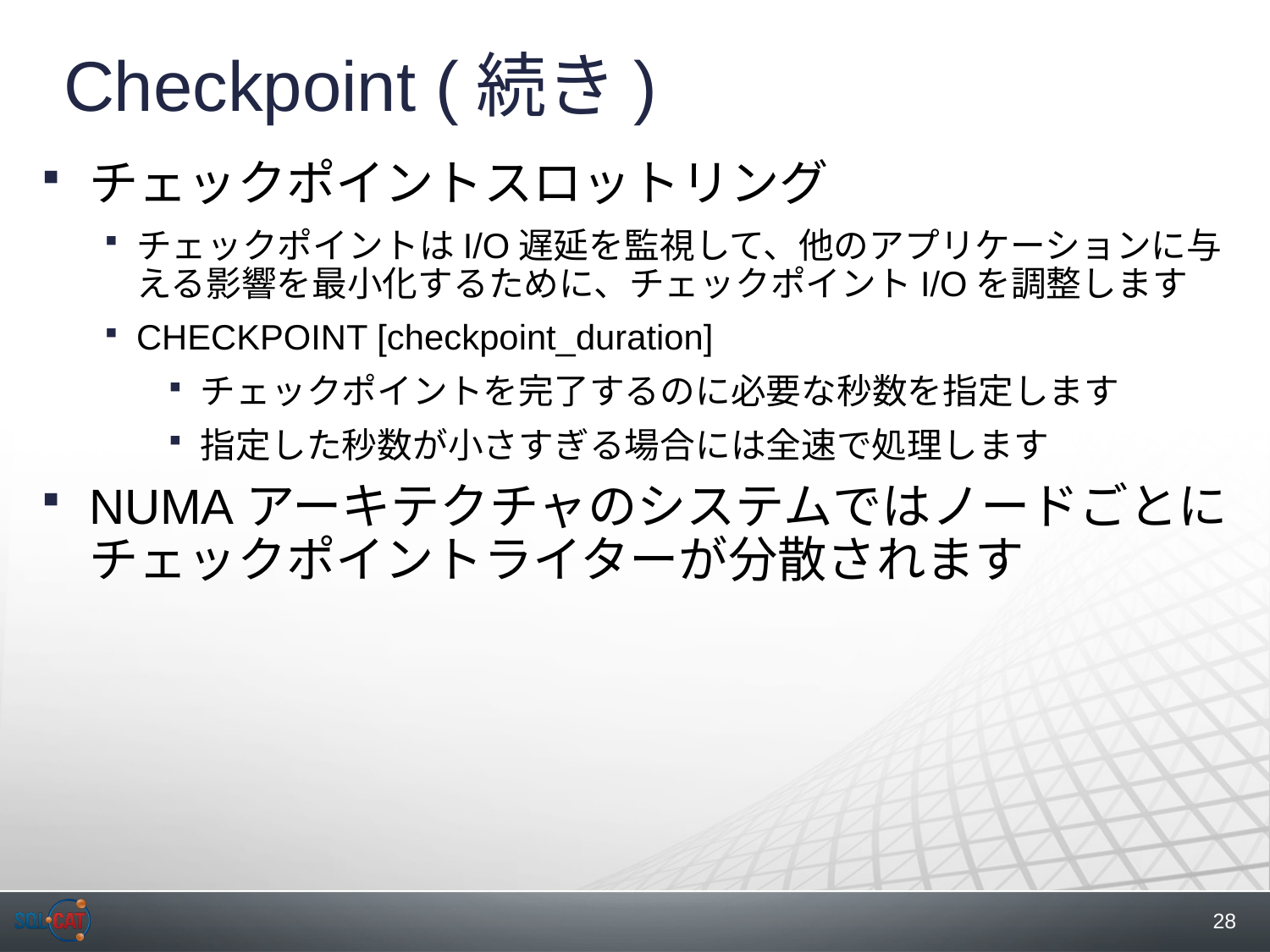

# Checkpoint (続き)
チェックポイントスロットリング
チェックポイントはI/O遅延を監視して、他のアプリケーションに与える影響を最小化するために、チェックポイントI/Oを調整します
CHECKPOINT [checkpoint_duration]
チェックポイントを完了するのに必要な秒数を指定します
指定した秒数が小さすぎる場合には全速で処理します
NUMAアーキテクチャのシステムではノードごとにチェックポイントライターが分散されます